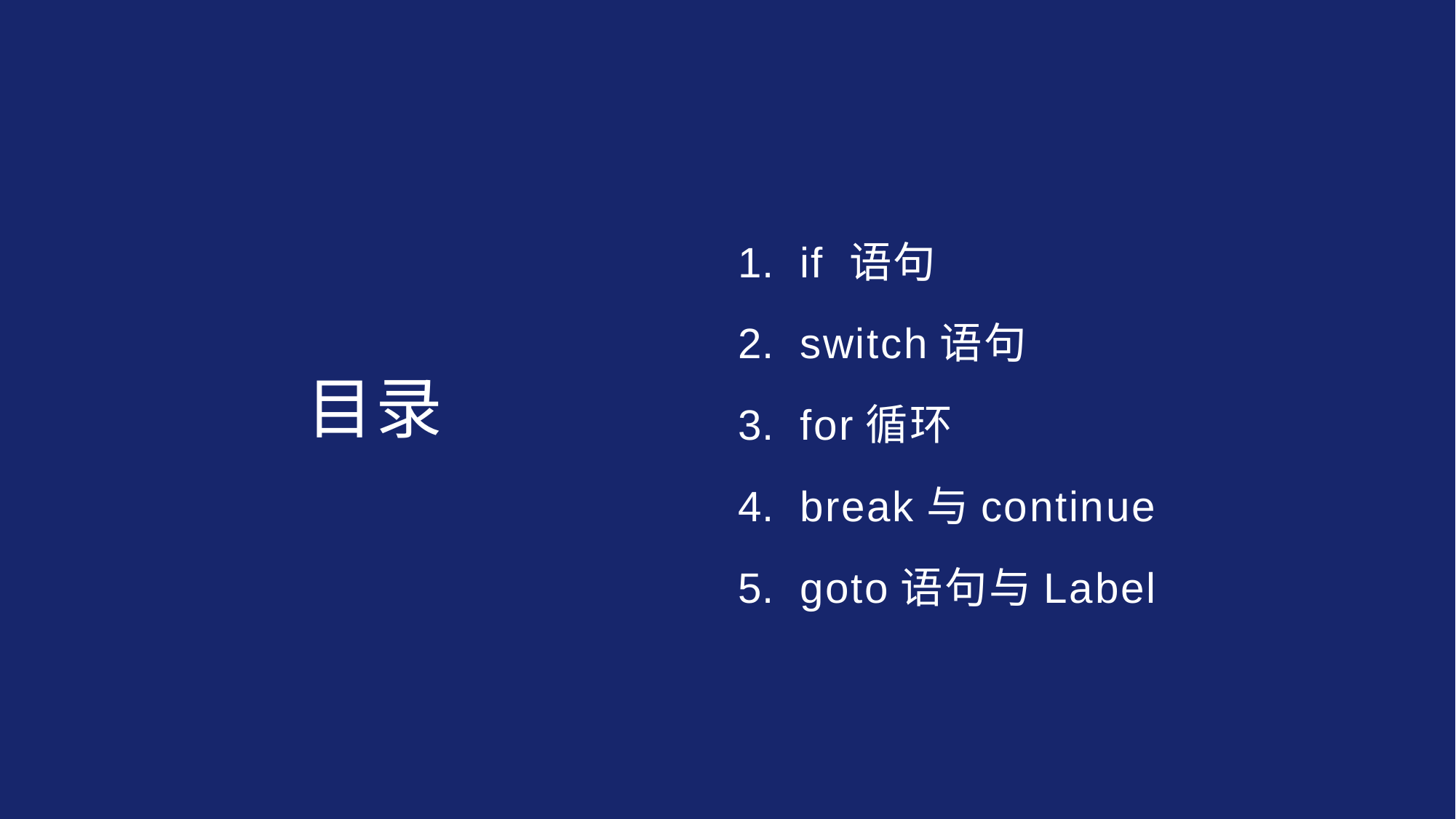

if 语句
switch语句
for循环
break与continue
goto语句与Label
# 目录